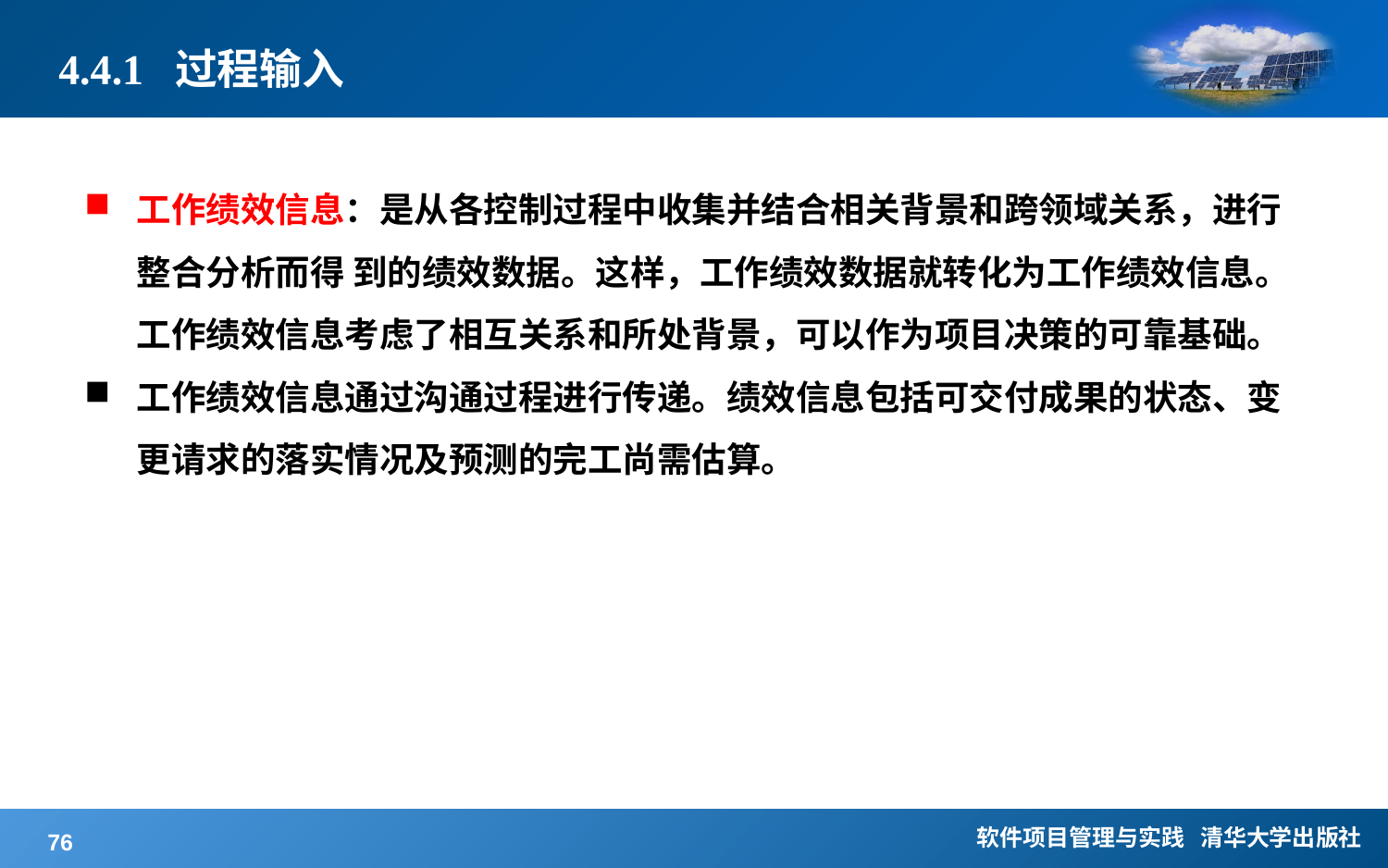

# 4.4.1  过程输入
工作绩效信息：是从各控制过程中收集并结合相关背景和跨领域关系，进行整合分析而得 到的绩效数据。这样，工作绩效数据就转化为工作绩效信息。工作绩效信息考虑了相互关系和所处背景，可以作为项目决策的可靠基础。
工作绩效信息通过沟通过程进行传递。绩效信息包括可交付成果的状态、变更请求的落实情况及预测的完工尚需估算。